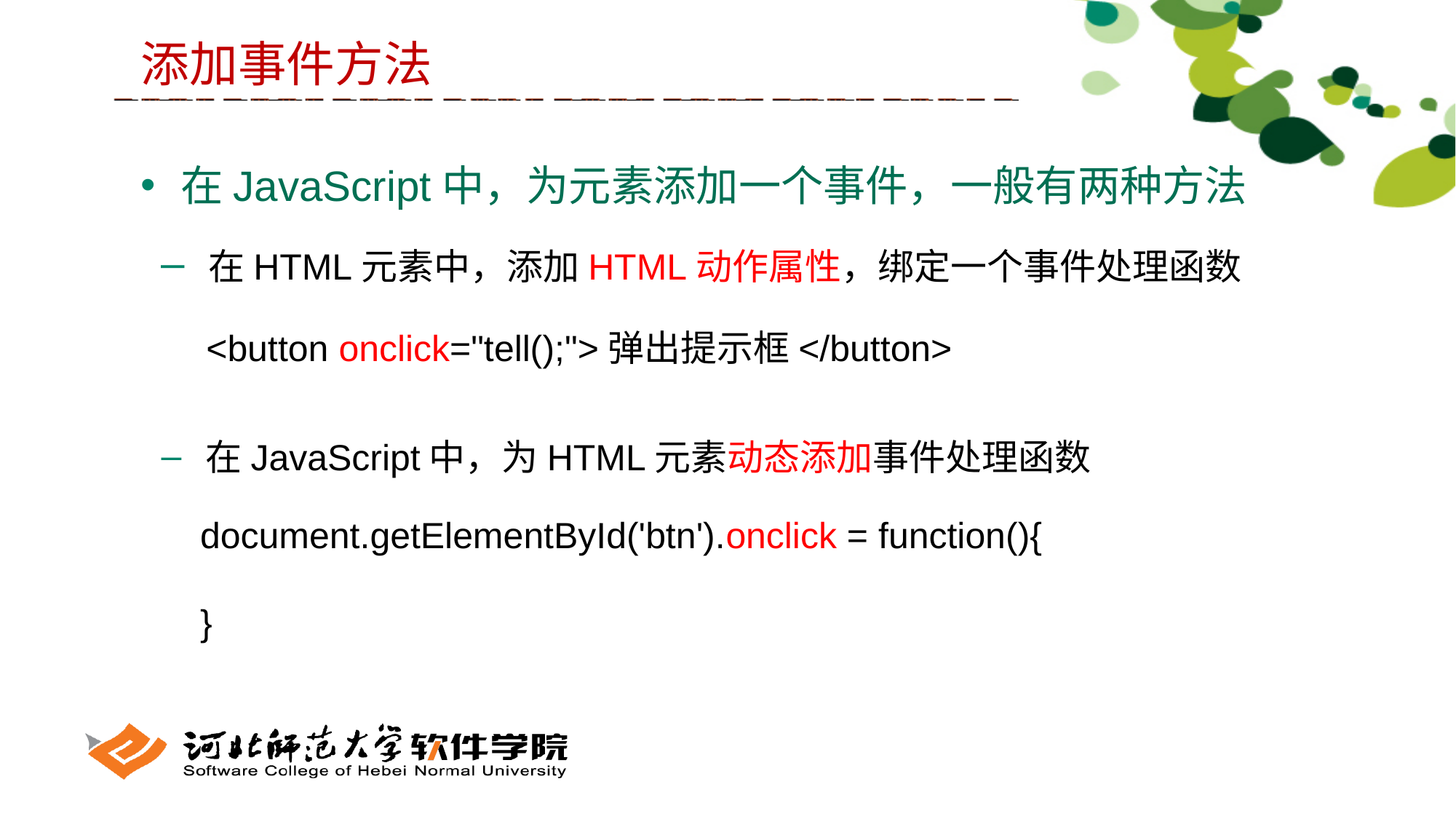

添加事件方法

 在JavaScript中，为元素添加一个事件，一般有两种方法
 在HTML元素中，添加HTML动作属性，绑定一个事件处理函数

 在JavaScript中，为HTML元素动态添加事件处理函数

<button onclick="tell();">弹出提示框</button>
document.getElementById('btn').onclick = function(){

}